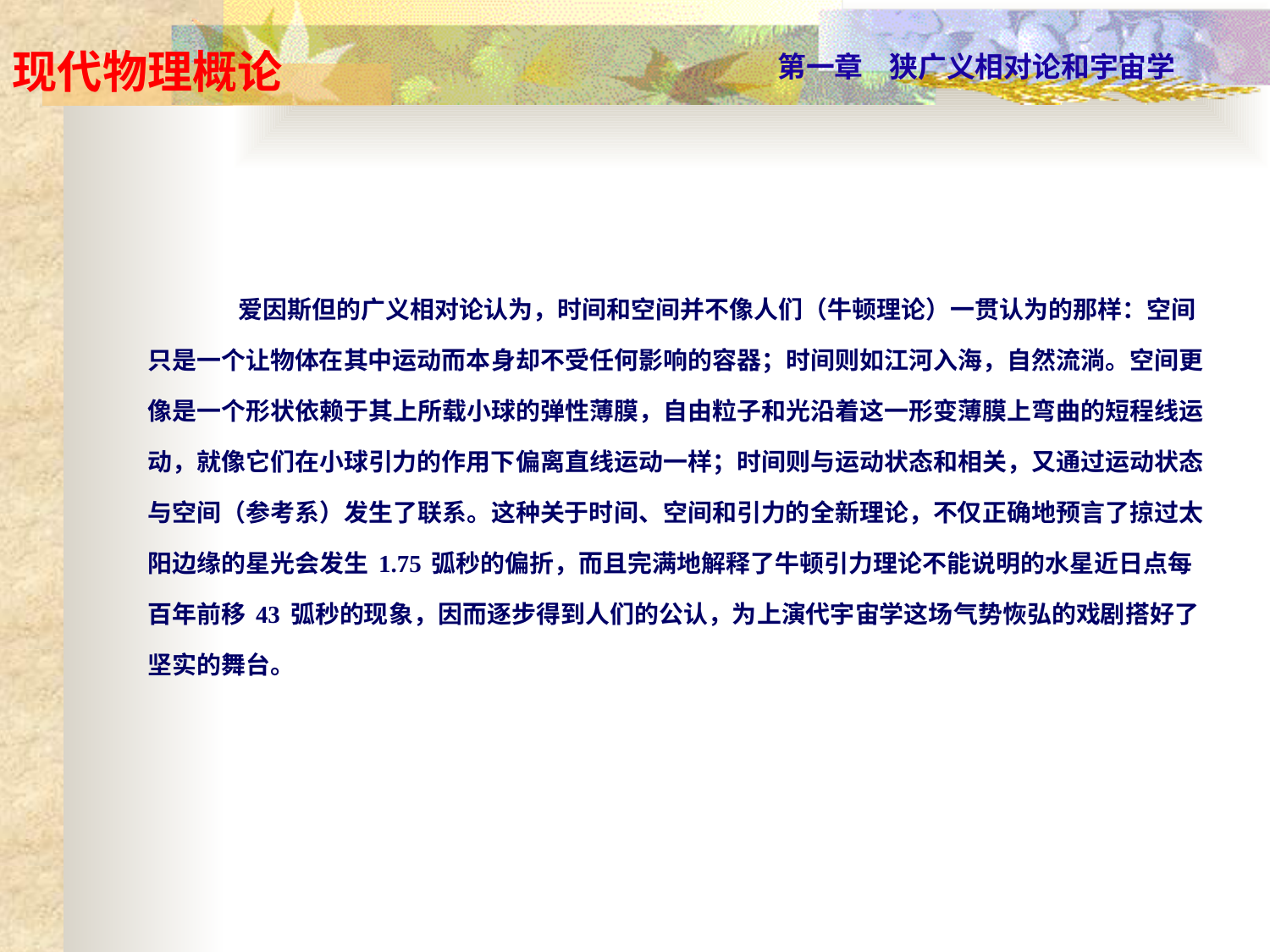

爱因斯但的广义相对论认为，时间和空间并不像人们（牛顿理论）一贯认为的那样：空间只是一个让物体在其中运动而本身却不受任何影响的容器；时间则如江河入海，自然流淌。空间更像是一个形状依赖于其上所载小球的弹性薄膜，自由粒子和光沿着这一形变薄膜上弯曲的短程线运动，就像它们在小球引力的作用下偏离直线运动一样；时间则与运动状态和相关，又通过运动状态与空间（参考系）发生了联系。这种关于时间、空间和引力的全新理论，不仅正确地预言了掠过太阳边缘的星光会发生1.75弧秒的偏折，而且完满地解释了牛顿引力理论不能说明的水星近日点每百年前移43弧秒的现象，因而逐步得到人们的公认，为上演代宇宙学这场气势恢弘的戏剧搭好了坚实的舞台。